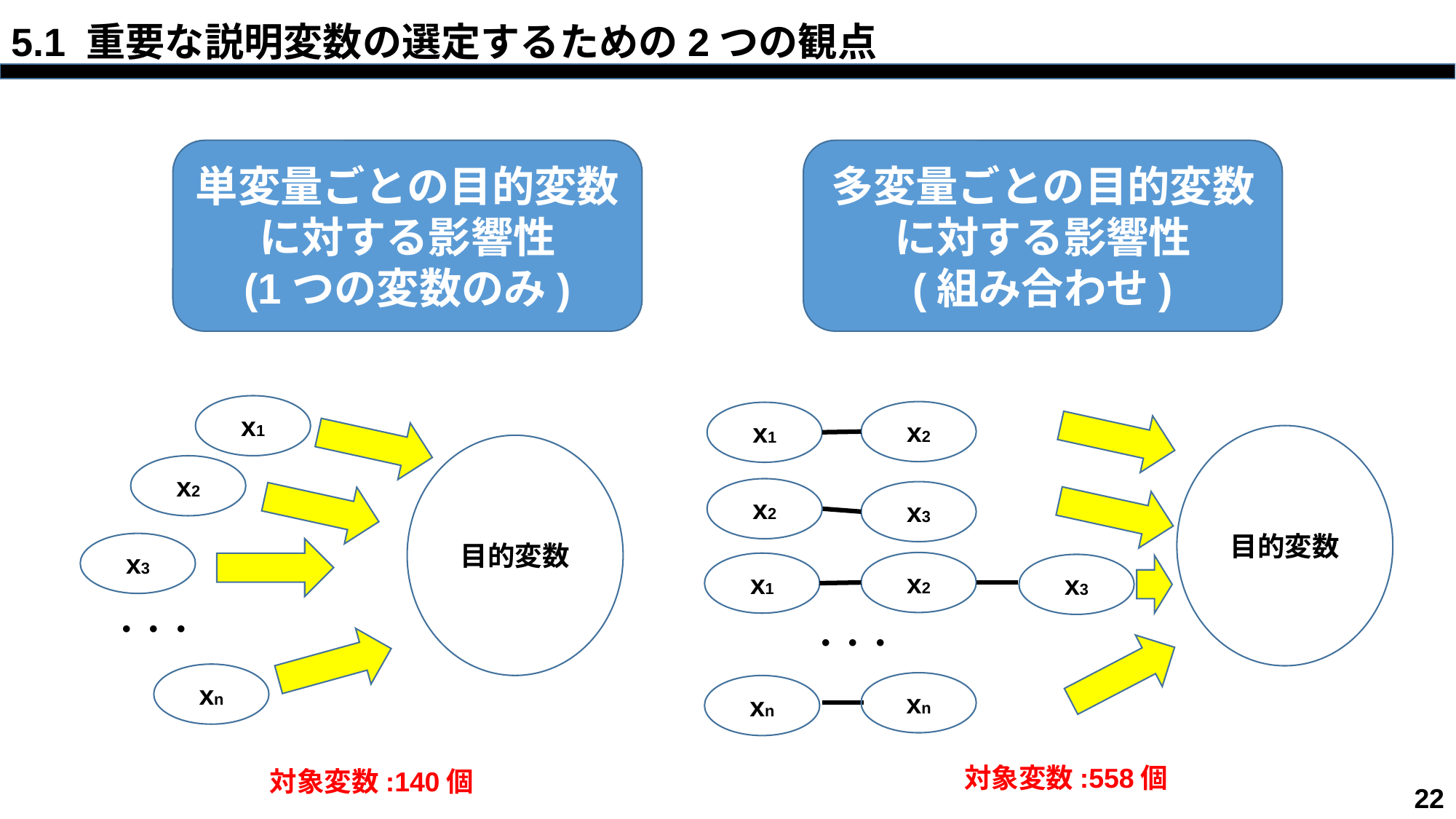

# 5.1 重要な説明変数の選定するための2つの観点
単変量ごとの目的変数に対する影響性
(1つの変数のみ)
多変量ごとの目的変数に対する影響性
(組み合わせ)
x1
x2
x1

目的変数
目的変数
x2
x2

x3

x3

x2
x1
x3

・・・
・・・

xn
xn
xn
対象変数:558個
対象変数:140個
22